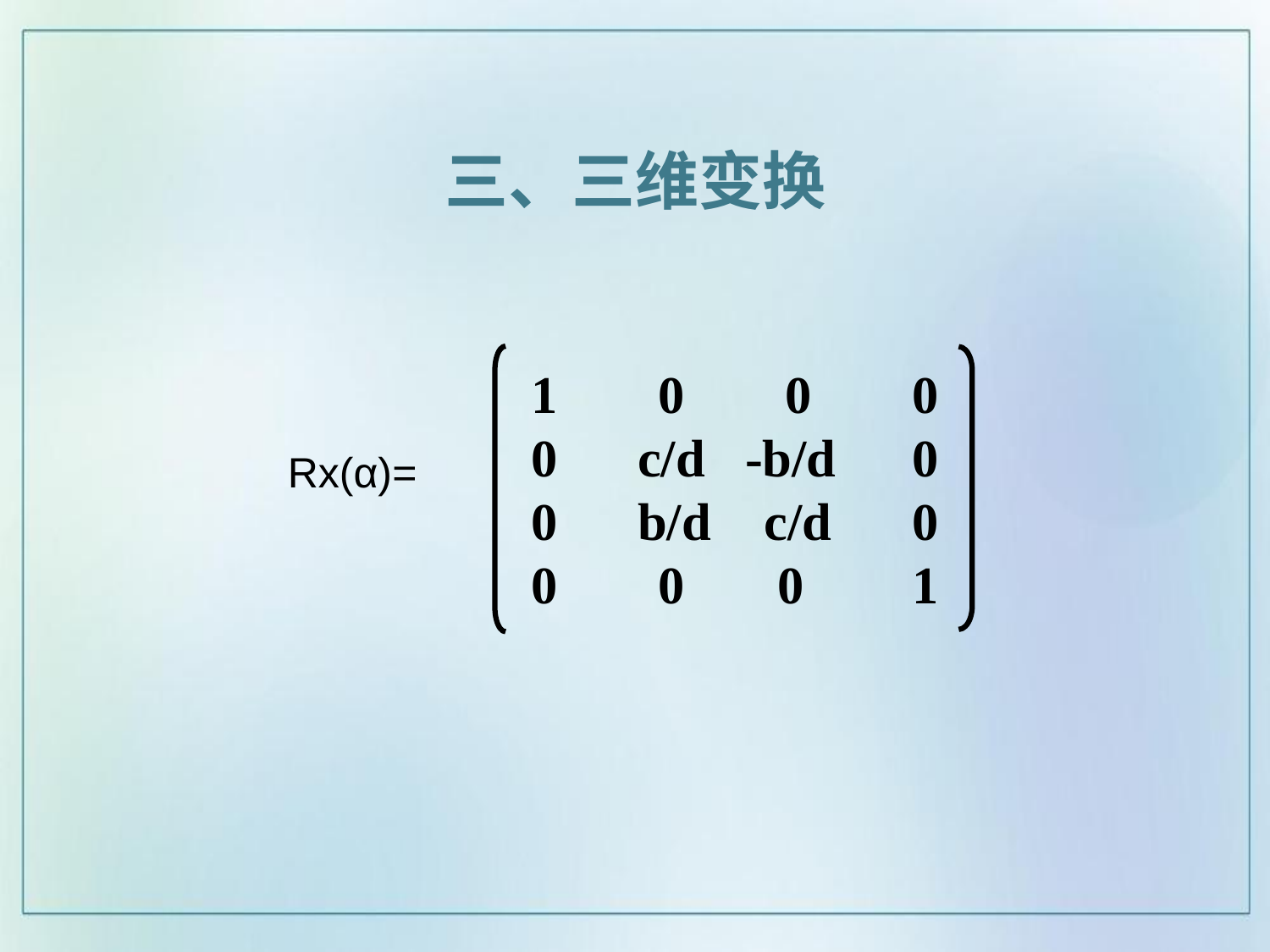

三、三维变换

1	0	0	0
0      c/d   -b/d	0
0      b/d    c/d	0
0	0       0	1

Rx(α)=